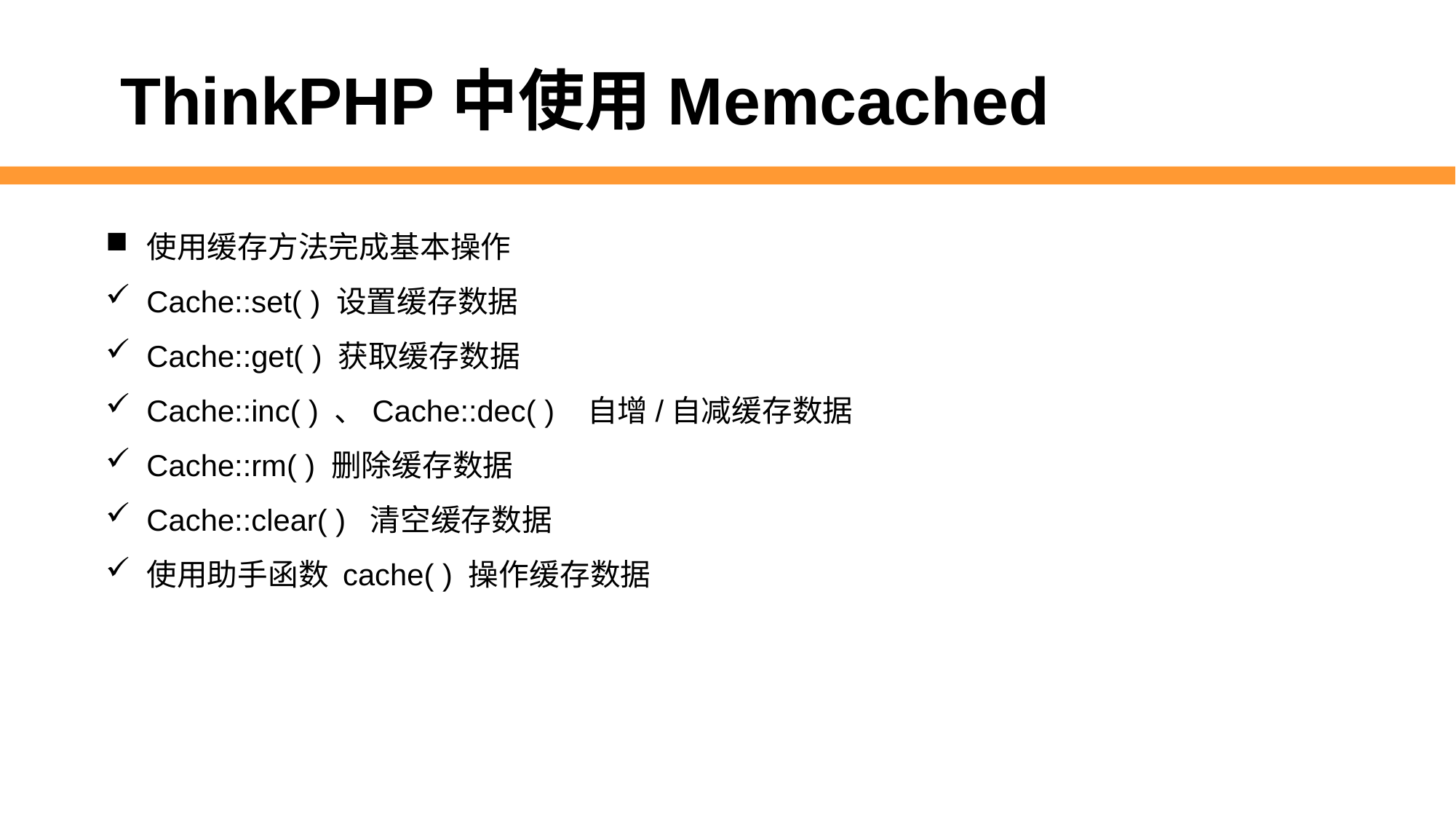

ThinkPHP中使用Memcached
使用缓存方法完成基本操作
Cache::set( ) 设置缓存数据
Cache::get( ) 获取缓存数据
Cache::inc( ) 、Cache::dec( )   自增/自减缓存数据
Cache::rm( ) 删除缓存数据
Cache::clear( )  清空缓存数据
使用助手函数 cache( ) 操作缓存数据